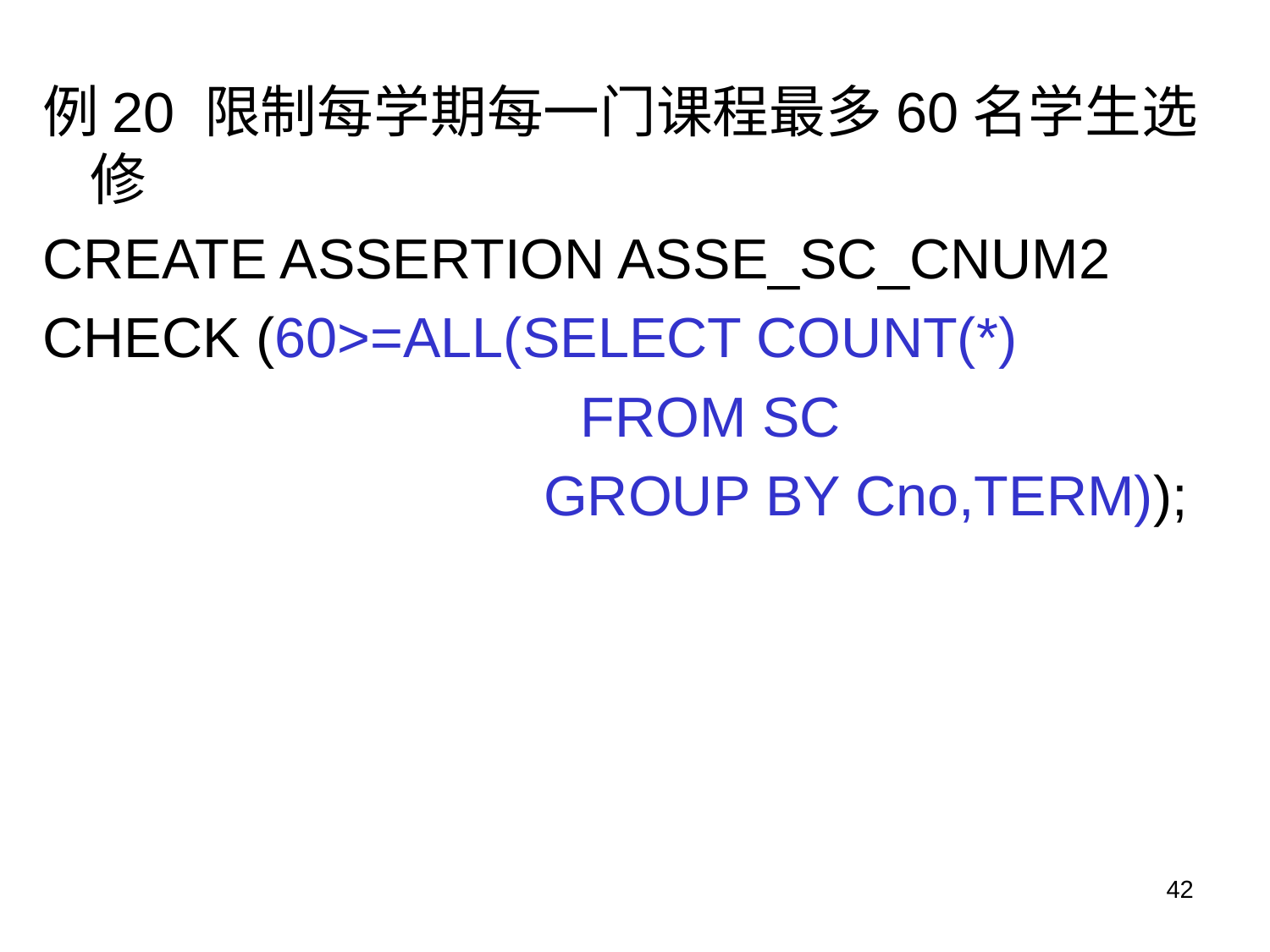

例20 限制每学期每一门课程最多60名学生选修
CREATE ASSERTION ASSE_SC_CNUM2
CHECK (60>=ALL(SELECT COUNT(*)
				       FROM SC
                                GROUP BY Cno,TERM));

42